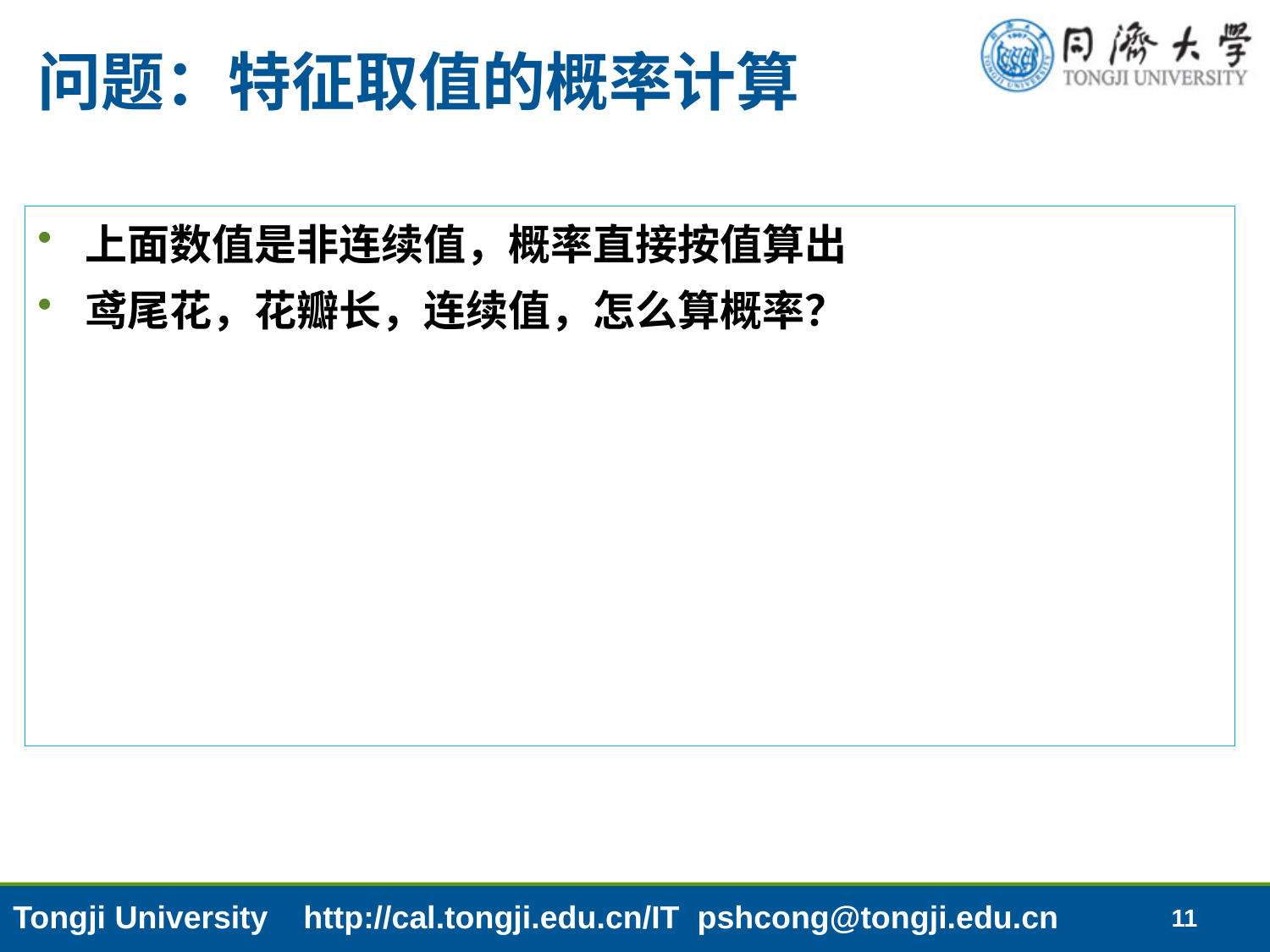

# 问题：特征取值的概率计算
上面数值是非连续值，概率直接按值算出
鸢尾花，花瓣长，连续值，怎么算概率？